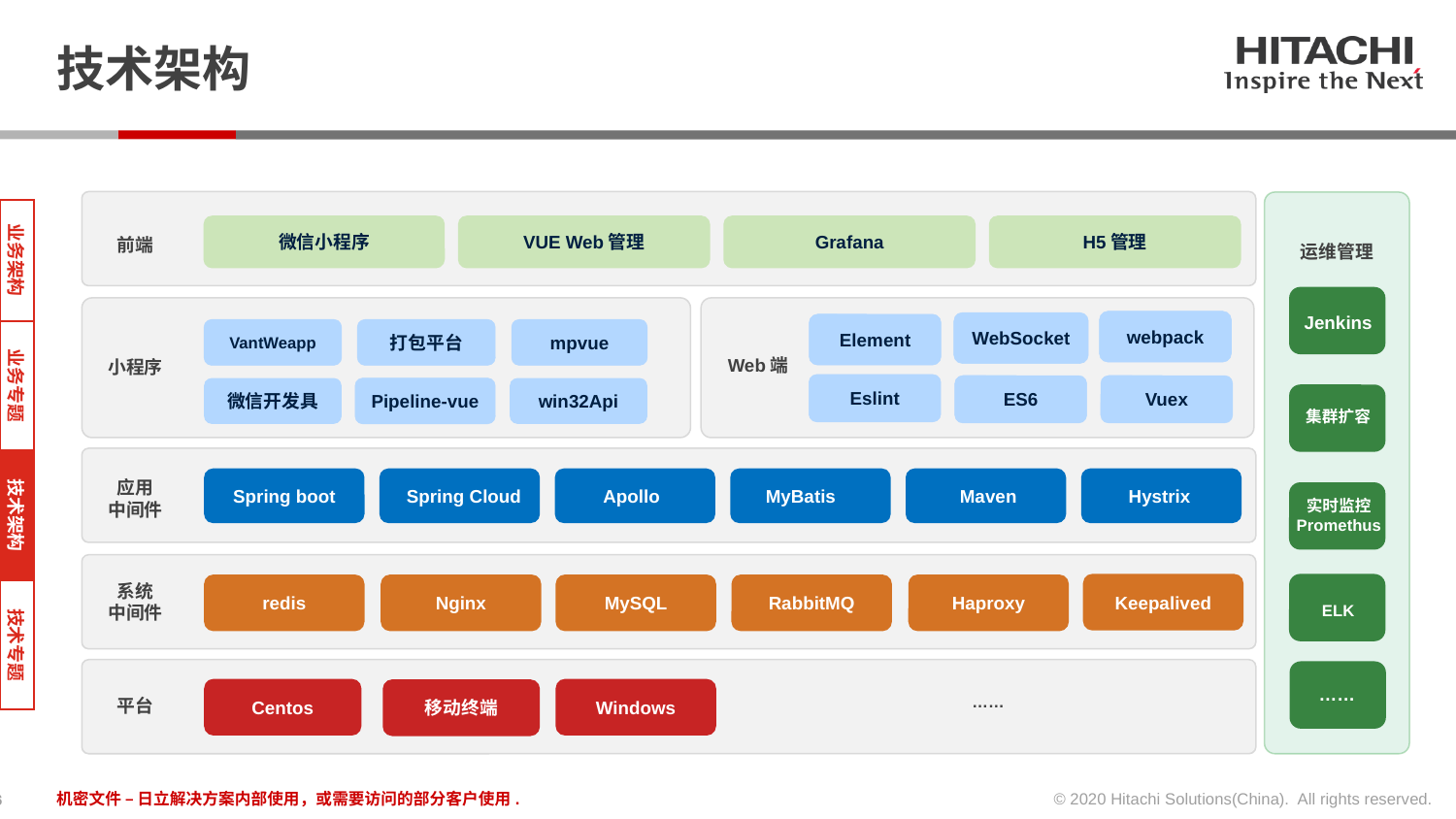

# 技术架构

微信小程序
VUE Web管理
Grafana
H5管理
前端
运维管理
业务架构

Jenkins
webpack
WebSocket
Element
VantWeapp
打包平台
mpvue
Web端
小程序
业务专题
Eslint
ES6
Vuex
微信开发具
Pipeline-vue
win32Api

集群扩容

Spring boot

应用
中间件
Spring Cloud
Apollo
MyBatis
Maven
Hystrix

实时监控
Promethus
技术架构

系统
中间件
Keepalived

redis
Nginx
MySQL
RabbitMQ
Haproxy
ELK
技术专题

……
Centos
Windows
移动终端
……
平台